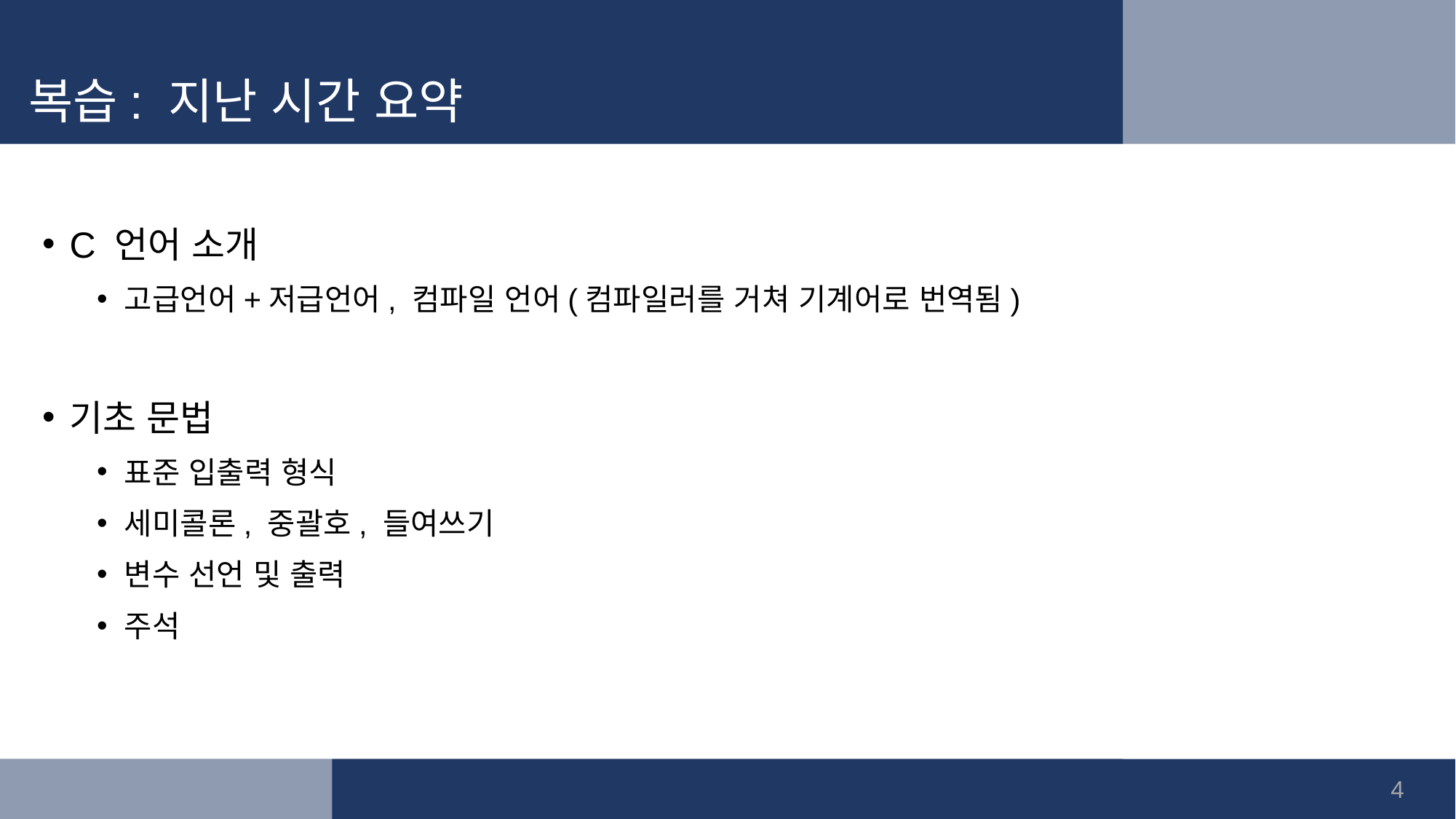

# 복습: 지난 시간 요약
C 언어 소개
고급언어+저급언어, 컴파일 언어(컴파일러를 거쳐 기계어로 번역됨)

기초 문법
표준 입출력 형식
세미콜론, 중괄호, 들여쓰기
변수 선언 및 출력
주석

4